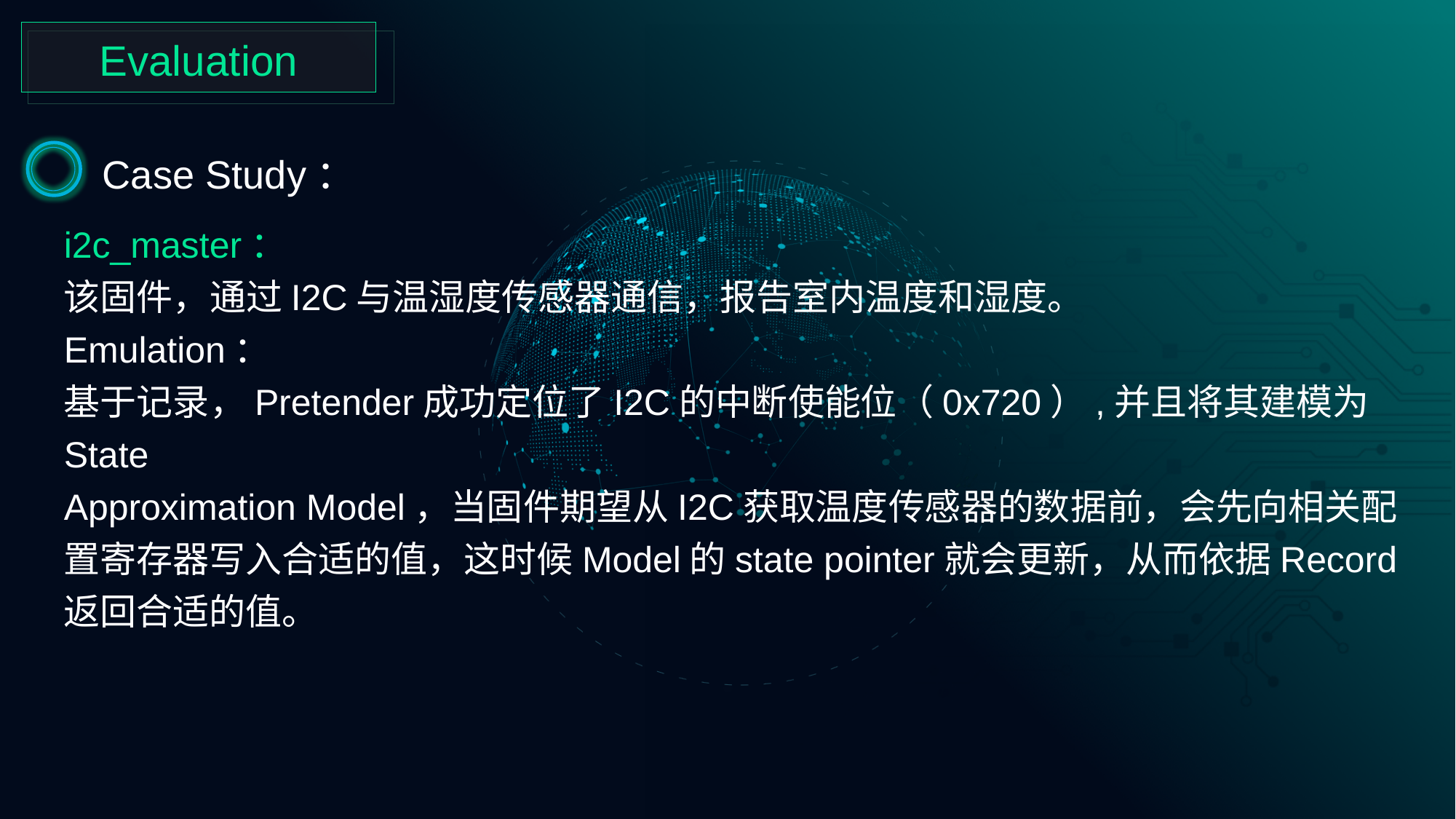

Evaluation

Case Study：
i2c_master：
该固件，通过I2C与温湿度传感器通信，报告室内温度和湿度。
Emulation：
基于记录，Pretender成功定位了I2C的中断使能位（0x720）,并且将其建模为State
Approximation Model，当固件期望从I2C获取温度传感器的数据前，会先向相关配置寄存器写入合适的值，这时候Model的state pointer就会更新，从而依据Record返回合适的值。